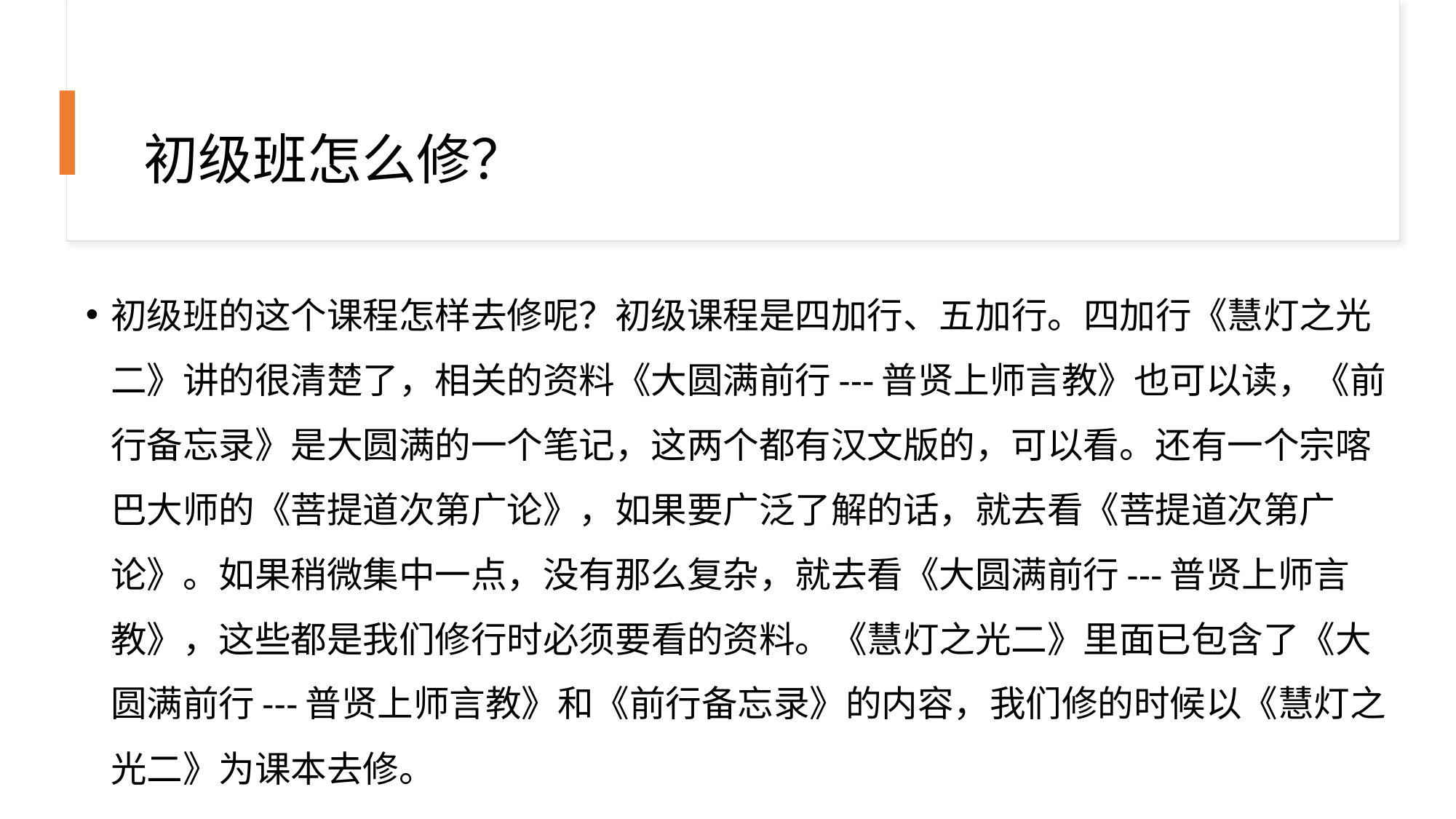

# 初级班怎么修？

初级班的这个课程怎样去修呢？初级课程是四加行、五加行。四加行《慧灯之光二》讲的很清楚了，相关的资料《大圆满前行---普贤上师言教》也可以读，《前行备忘录》是大圆满的一个笔记，这两个都有汉文版的，可以看。还有一个宗喀巴大师的《菩提道次第广论》，如果要广泛了解的话，就去看《菩提道次第广论》。如果稍微集中一点，没有那么复杂，就去看《大圆满前行---普贤上师言教》，这些都是我们修行时必须要看的资料。《慧灯之光二》里面已包含了《大圆满前行---普贤上师言教》和《前行备忘录》的内容，我们修的时候以《慧灯之光二》为课本去修。